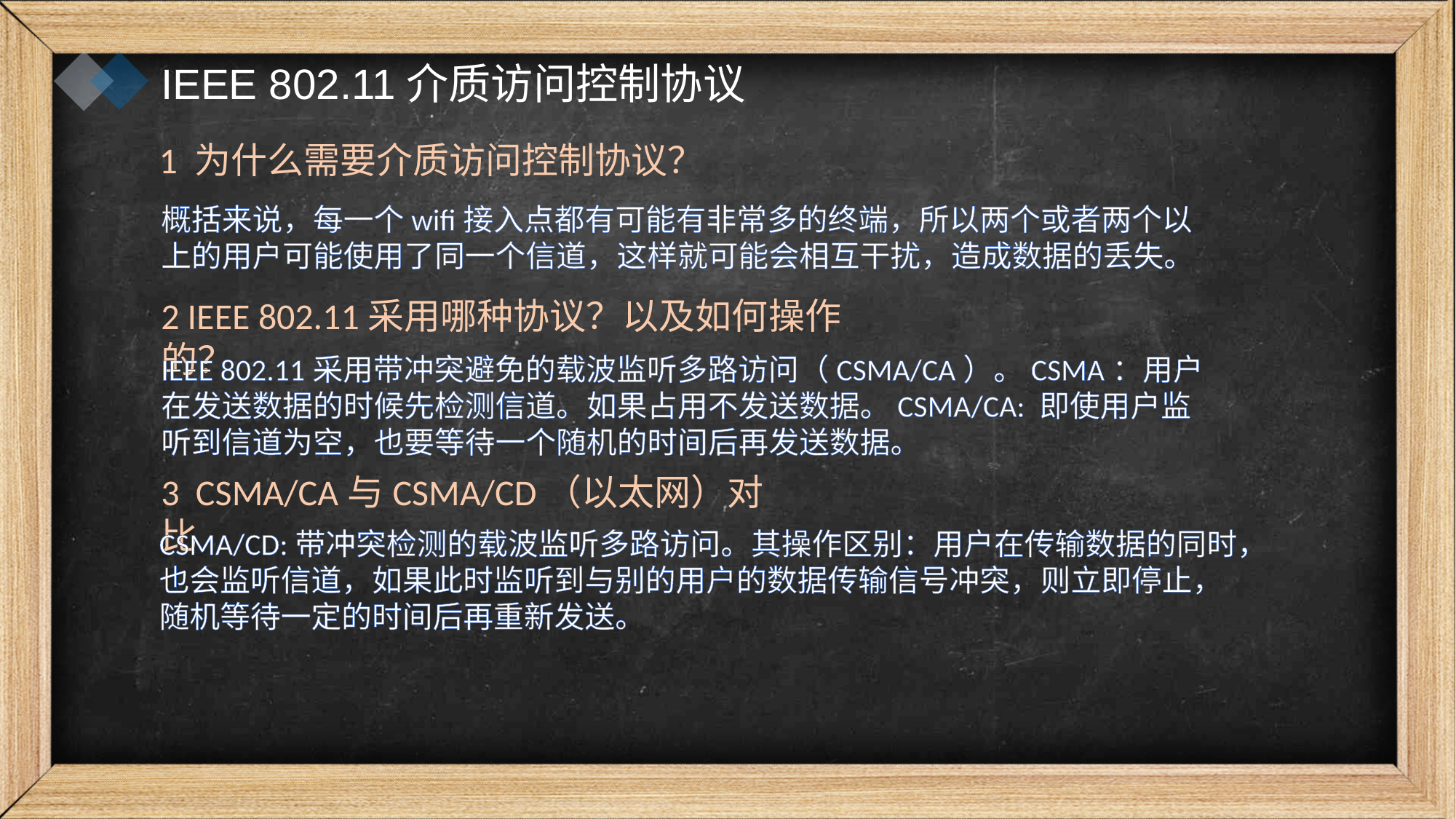

IEEE 802.11介质访问控制协议

1 为什么需要介质访问控制协议？
概括来说，每一个wifi接入点都有可能有非常多的终端，所以两个或者两个以上的用户可能使用了同一个信道，这样就可能会相互干扰，造成数据的丢失。
2 IEEE 802.11采用哪种协议？以及如何操作的？
IEEE 802.11采用带冲突避免的载波监听多路访问（CSMA/CA）。CSMA：用户在发送数据的时候先检测信道。如果占用不发送数据。CSMA/CA: 即使用户监听到信道为空，也要等待一个随机的时间后再发送数据。
3  CSMA/CA与CSMA/CD（以太网）对比
CSMA/CD:带冲突检测的载波监听多路访问。其操作区别：用户在传输数据的同时，也会监听信道，如果此时监听到与别的用户的数据传输信号冲突，则立即停止，随机等待一定的时间后再重新发送。